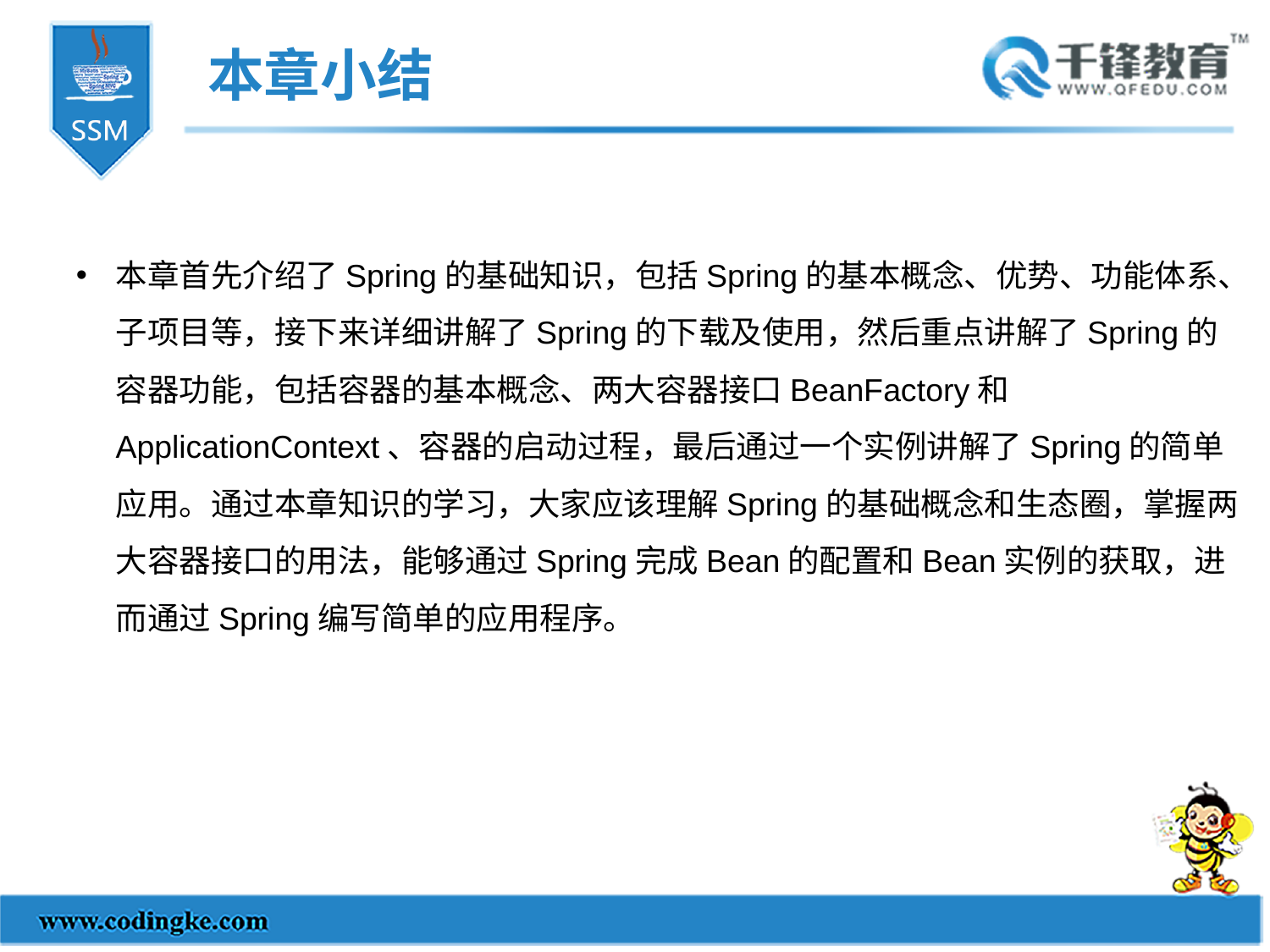

本章小结
本章首先介绍了Spring的基础知识，包括Spring的基本概念、优势、功能体系、子项目等，接下来详细讲解了Spring的下载及使用，然后重点讲解了Spring的容器功能，包括容器的基本概念、两大容器接口BeanFactory和ApplicationContext、容器的启动过程，最后通过一个实例讲解了Spring的简单应用。通过本章知识的学习，大家应该理解Spring的基础概念和生态圈，掌握两大容器接口的用法，能够通过Spring完成Bean的配置和Bean实例的获取，进而通过Spring编写简单的应用程序。